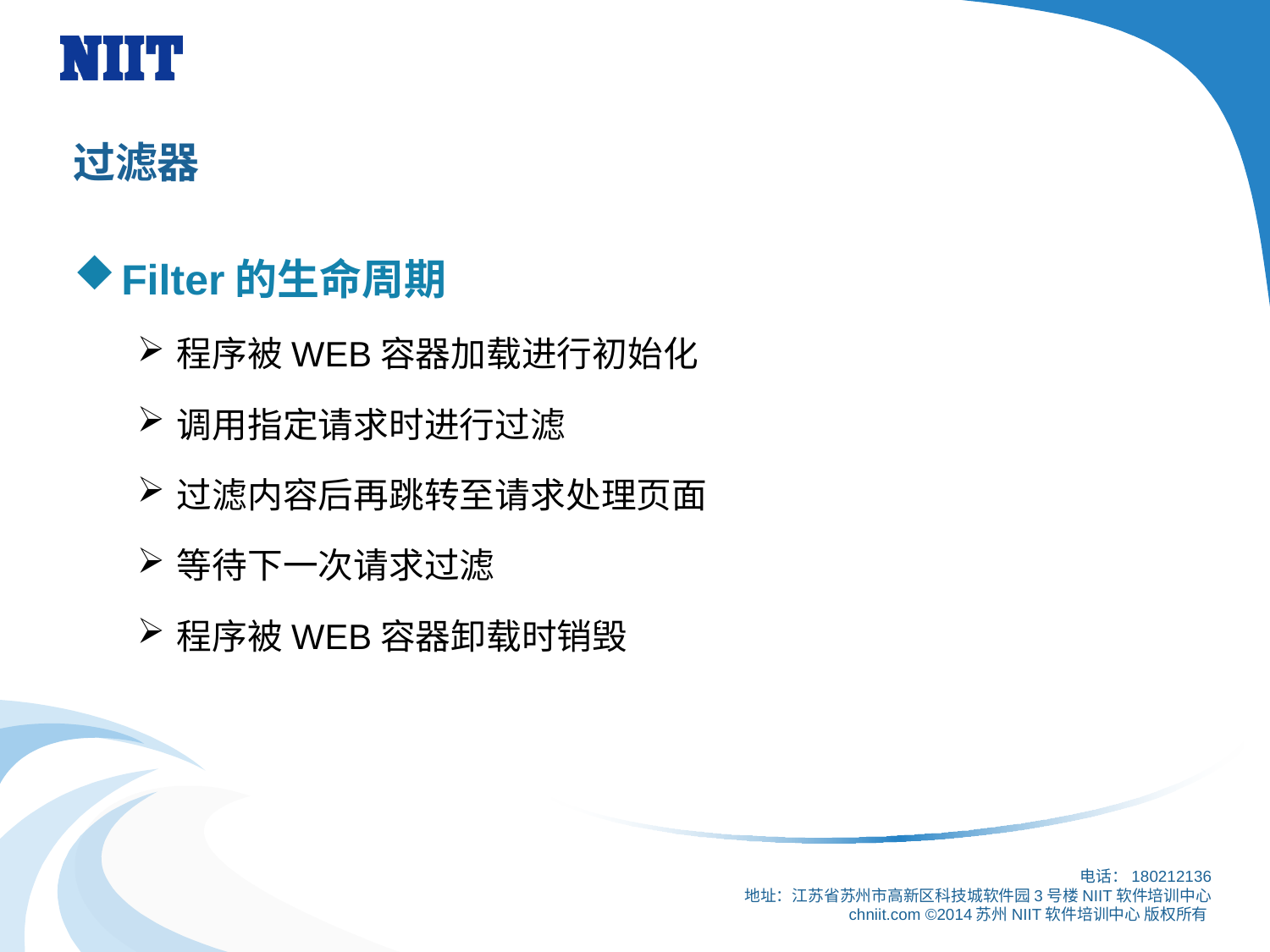

# 过滤器
Filter的生命周期
程序被WEB容器加载进行初始化
调用指定请求时进行过滤
过滤内容后再跳转至请求处理页面
等待下一次请求过滤
程序被WEB容器卸载时销毁